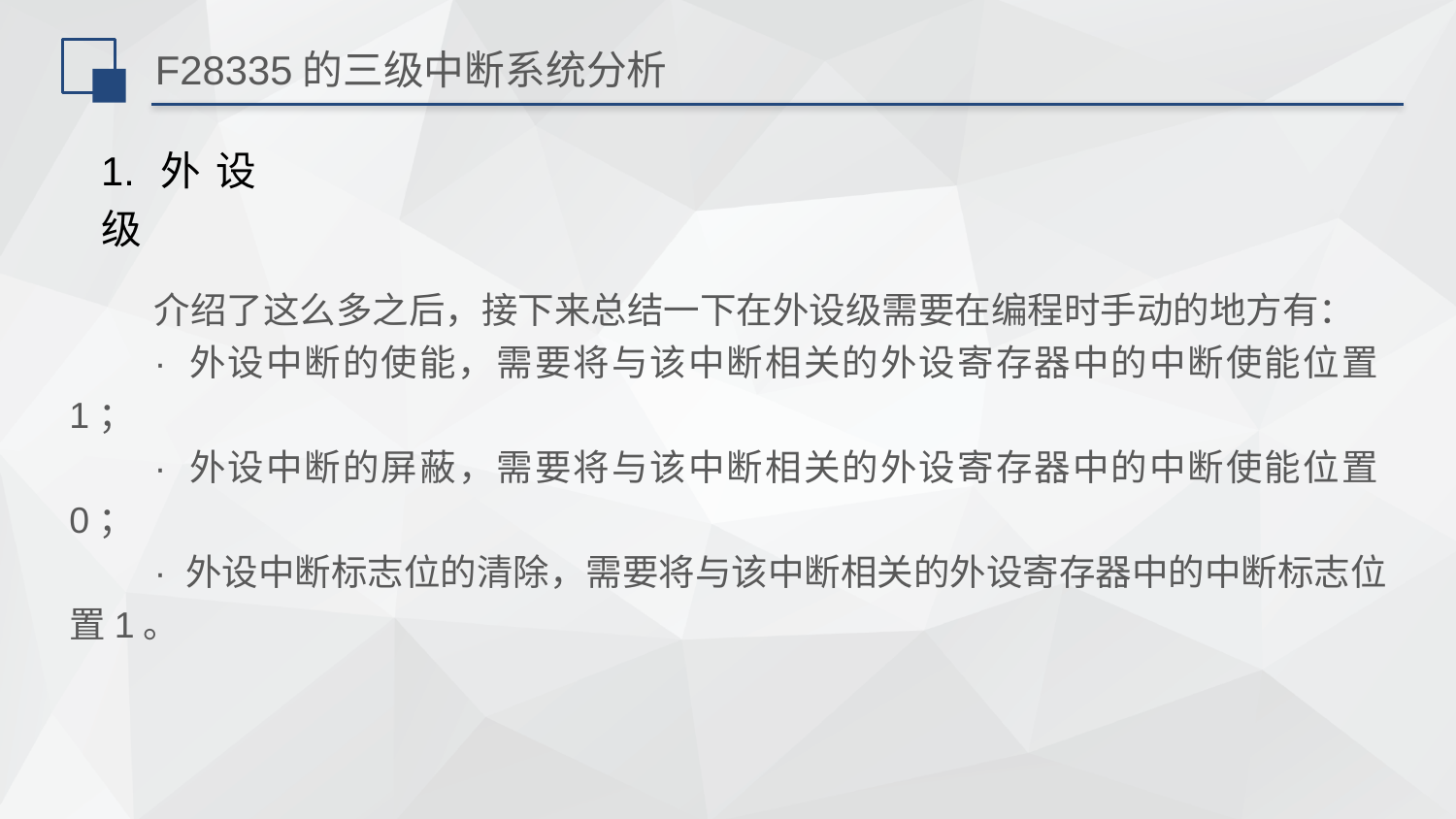

# F28335的三级中断系统分析
1.外设级
介绍了这么多之后，接下来总结一下在外设级需要在编程时手动的地方有：
· 外设中断的使能，需要将与该中断相关的外设寄存器中的中断使能位置1；
· 外设中断的屏蔽，需要将与该中断相关的外设寄存器中的中断使能位置0；
· 外设中断标志位的清除，需要将与该中断相关的外设寄存器中的中断标志位置1。